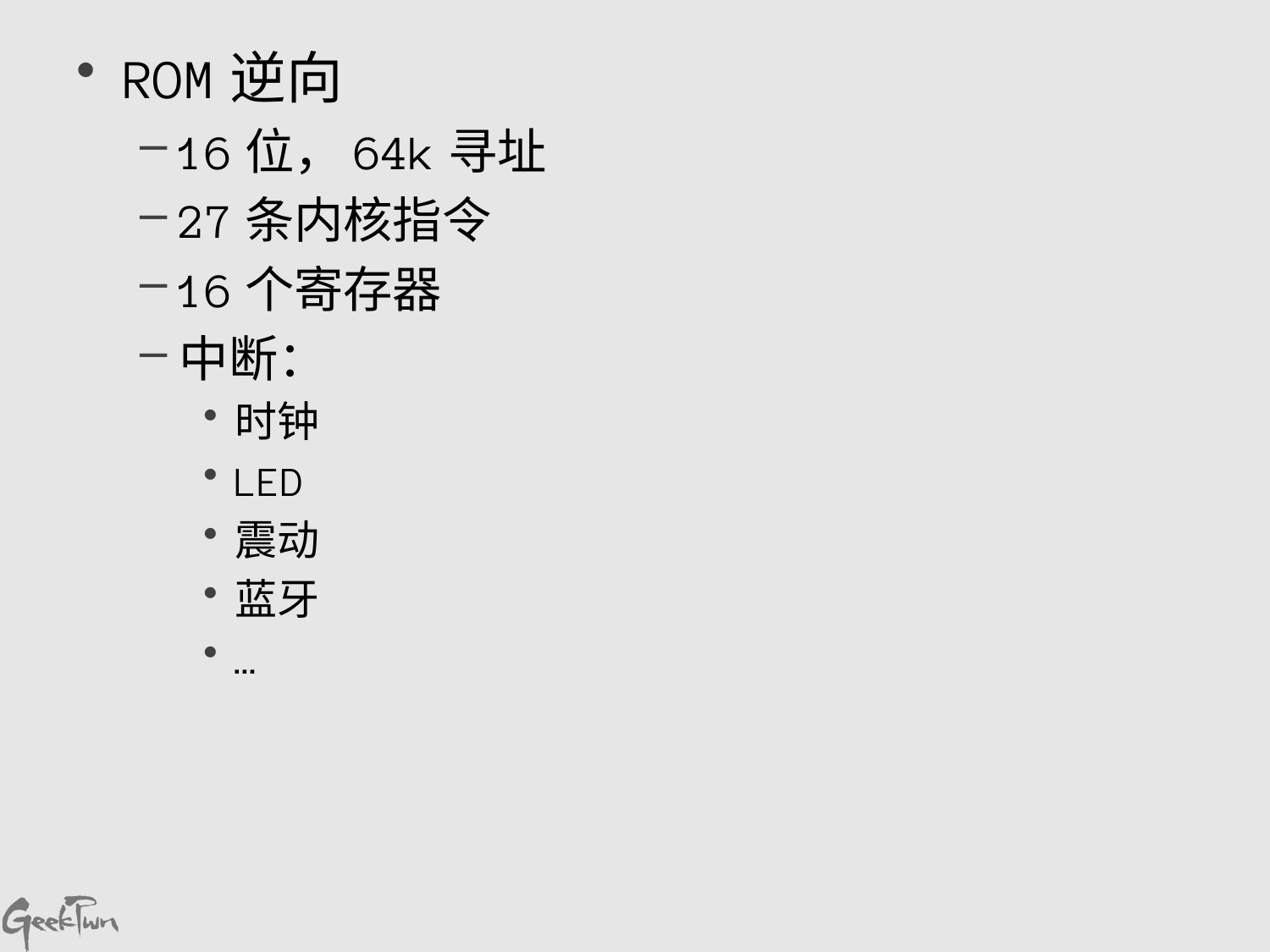

ROM逆向
16位，64k寻址
27条内核指令
16个寄存器
中断：
时钟
LED
震动
蓝牙
…